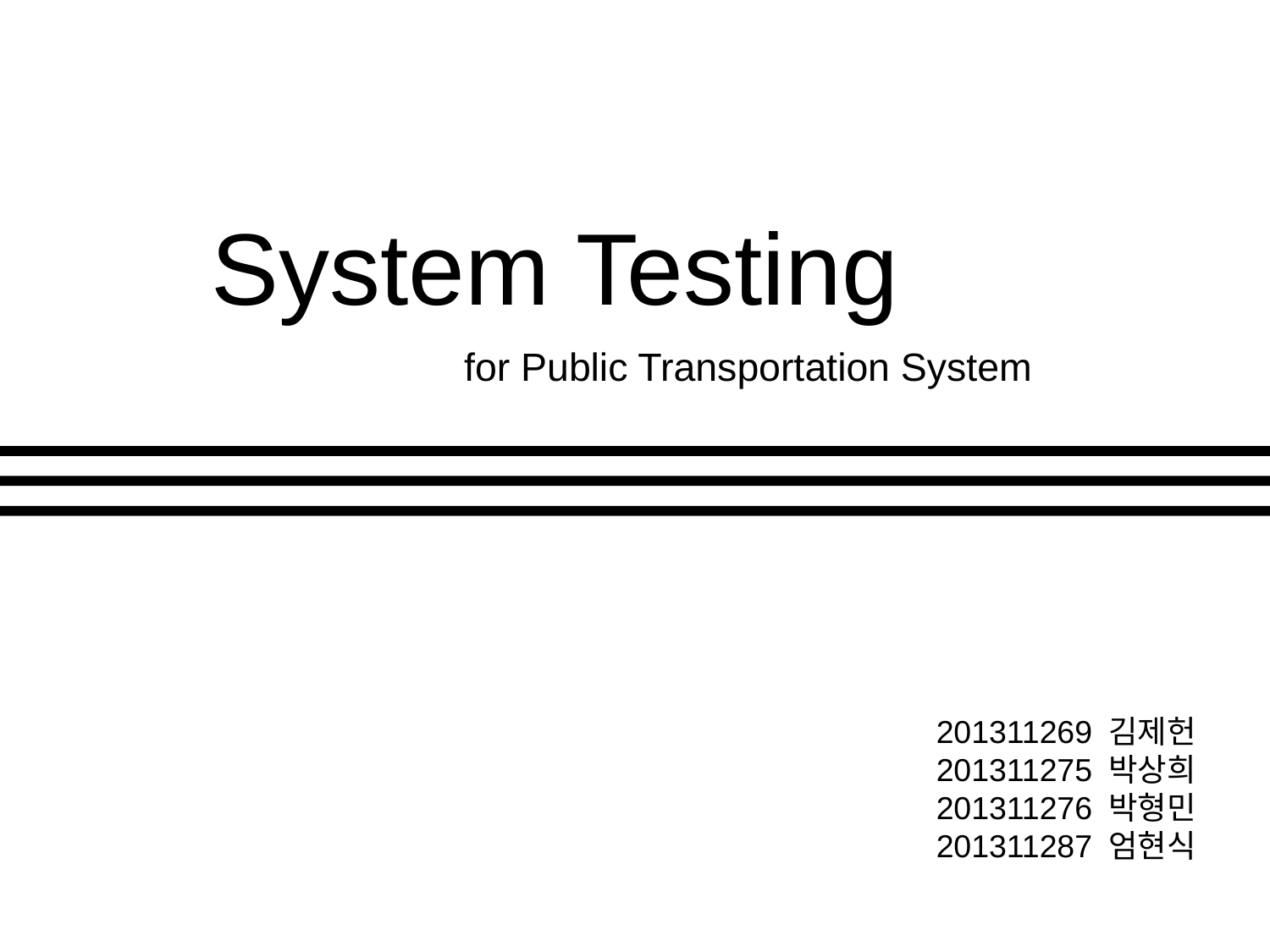

# System Testing for Public Transportation System

201311269 김제헌
201311275 박상희
201311276 박형민
201311287 엄현식